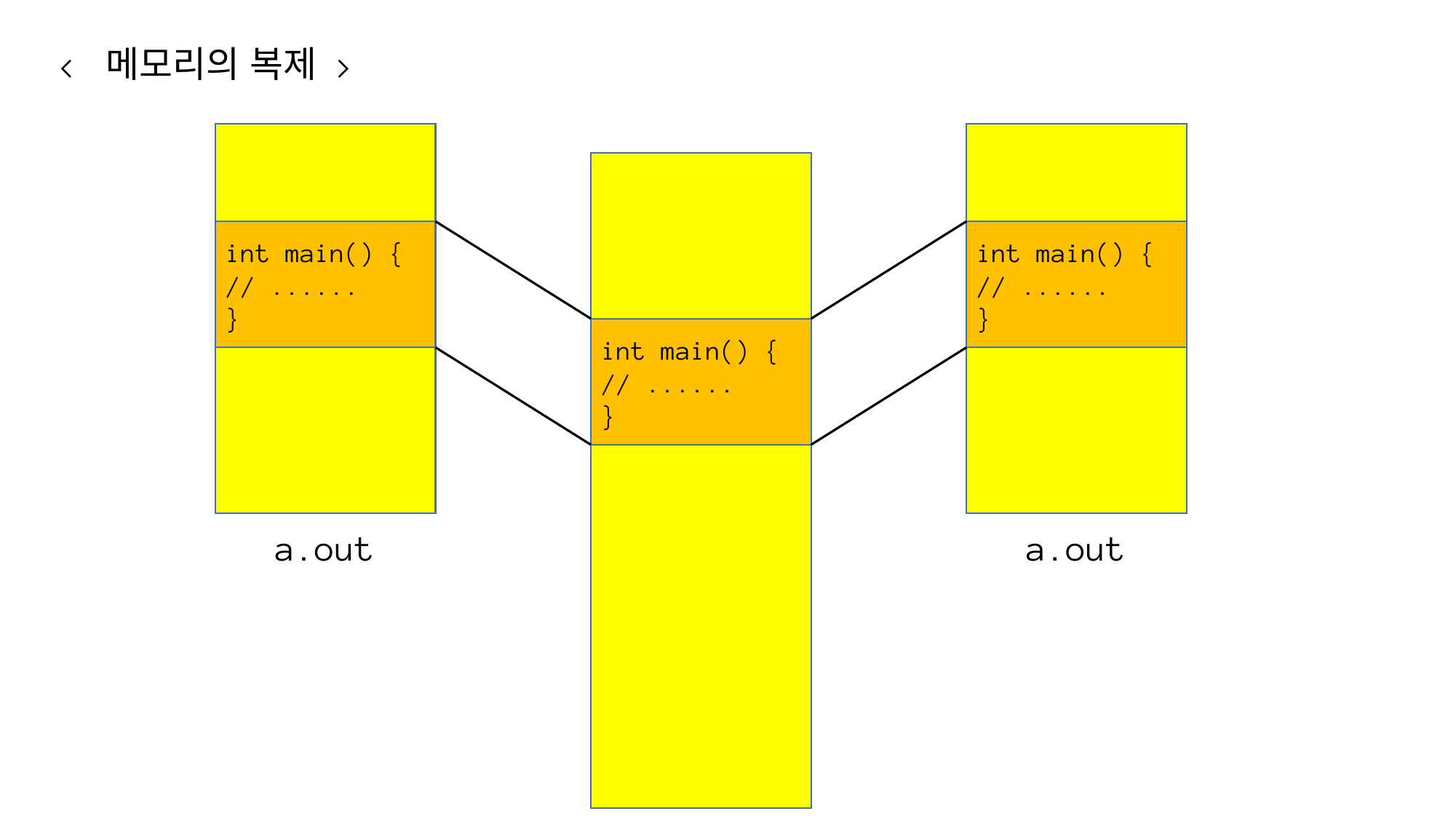

< 메모리의 복제 >

int main() {
// ......
}
int main() {
// ......
}
int main() {
// ......
}
a.out
a.out